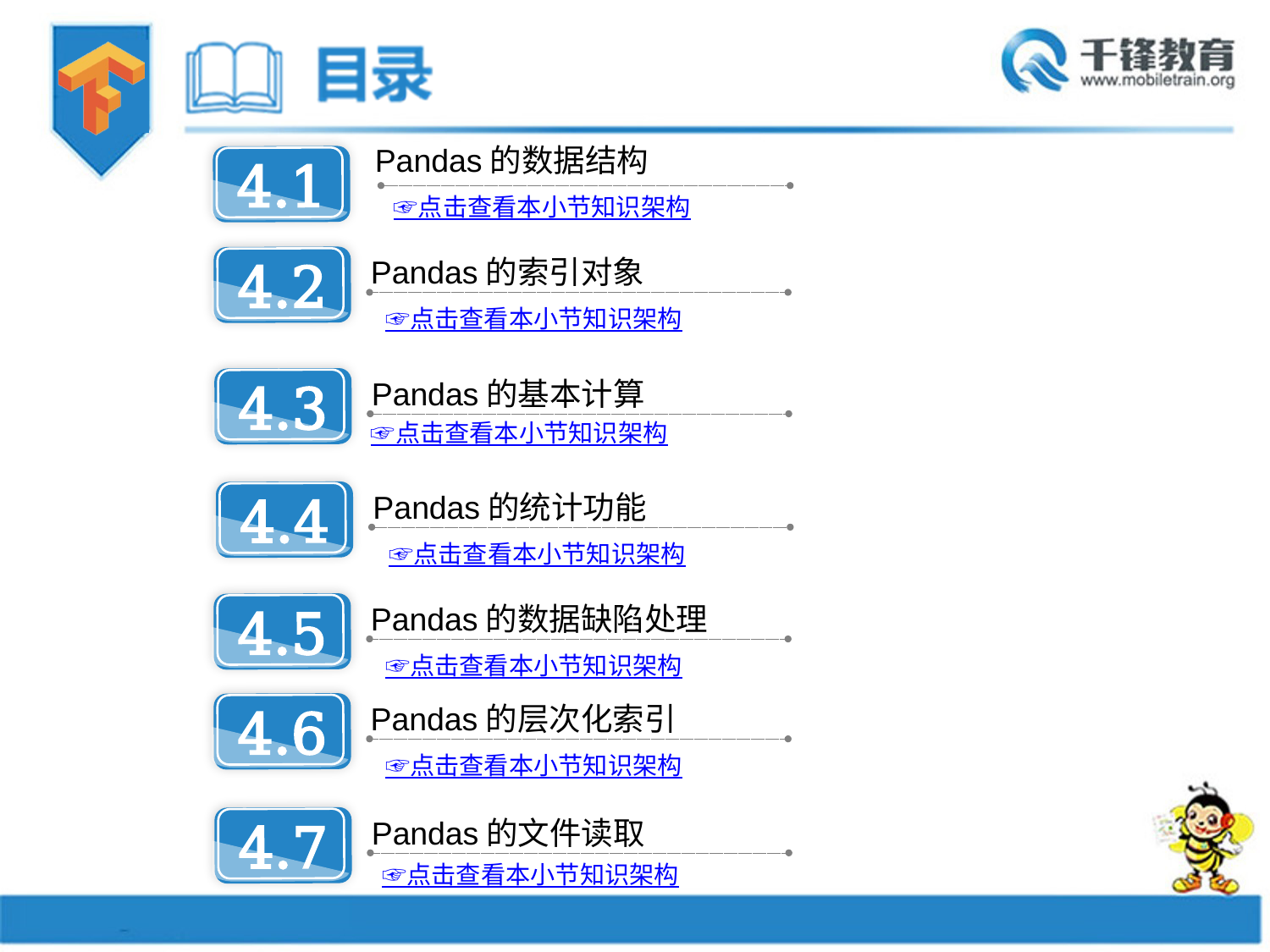

Pandas的数据结构
4.1

☞点击查看本小节知识架构
Pandas的索引对象

4.2

☞点击查看本小节知识架构
Pandas的基本计算

4.3

☞点击查看本小节知识架构
Pandas的统计功能

4.4

☞点击查看本小节知识架构
Pandas的数据缺陷处理

4.5

☞点击查看本小节知识架构
Pandas的层次化索引

4.6

☞点击查看本小节知识架构
Pandas的文件读取

4.7

☞点击查看本小节知识架构